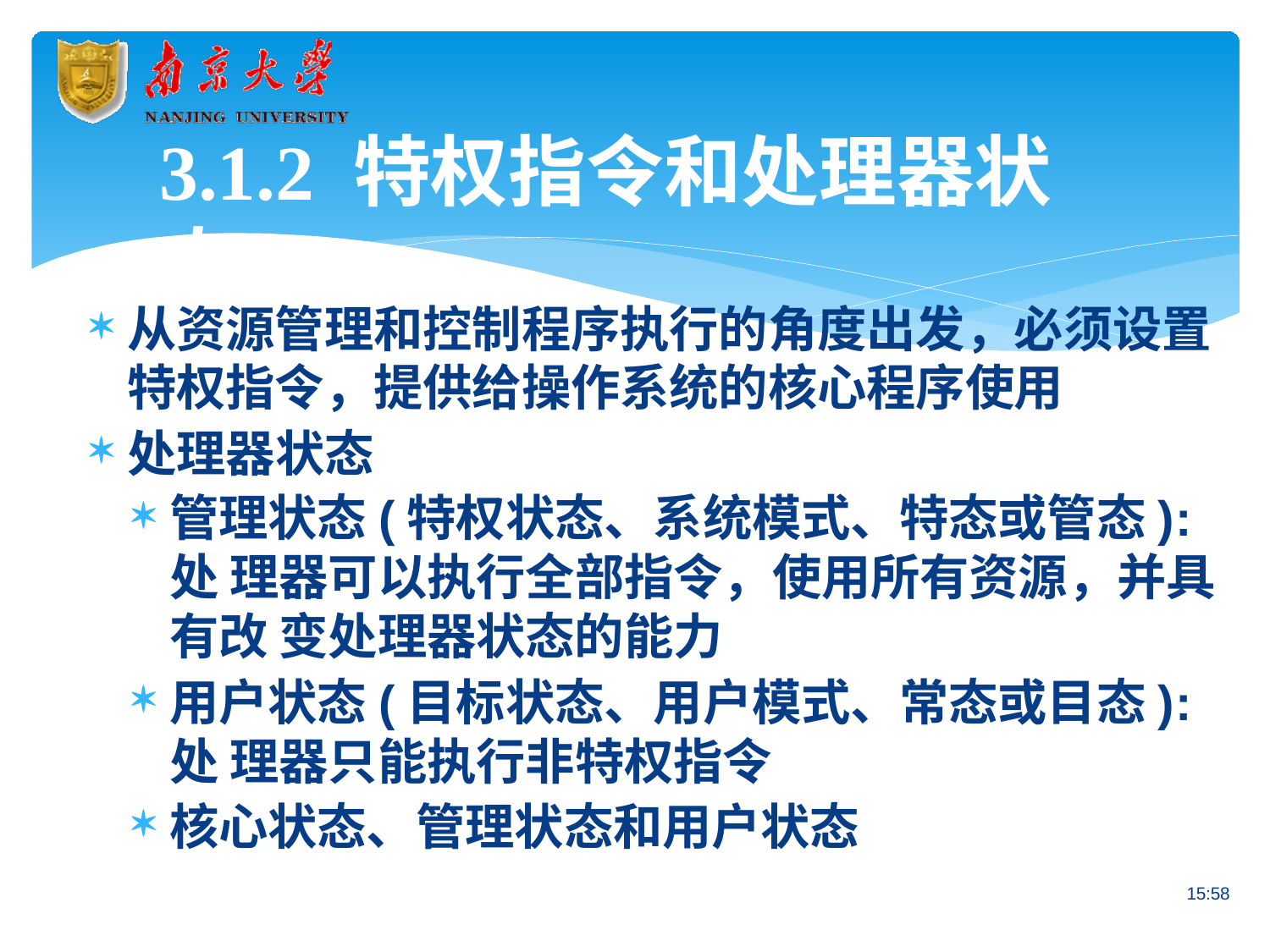

# 3.1.2 特权指令和处理器状态
从资源管理和控制程序执行的角度出发，必须设置 特权指令，提供给操作系统的核心程序使用
处理器状态
管理状态(特权状态、系统模式、特态或管态): 处 理器可以执行全部指令，使用所有资源，并具有改 变处理器状态的能力
用户状态(目标状态、用户模式、常态或目态): 处 理器只能执行非特权指令
核心状态、管理状态和用户状态
15:58